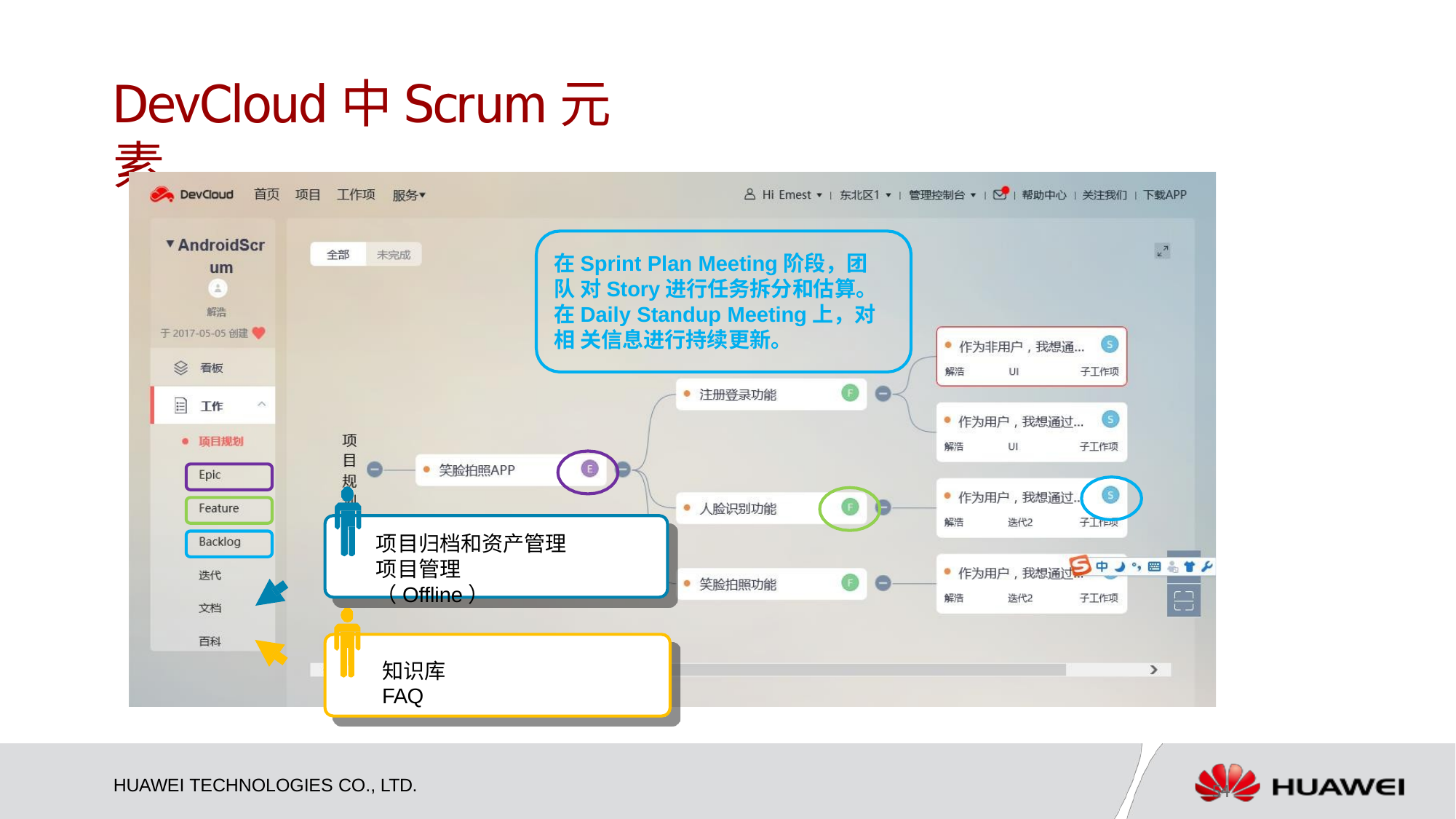

# DevCloud中Scrum元素

在Sprint Plan Meeting阶段，团队 对Story进行任务拆分和估算。
在Daily Standup Meeting上，对相 关信息进行持续更新。

项目归档和资产管理 项目管理（Offline）

知识库
FAQ

HUAWEI TECHNOLOGIES CO., LTD.
54